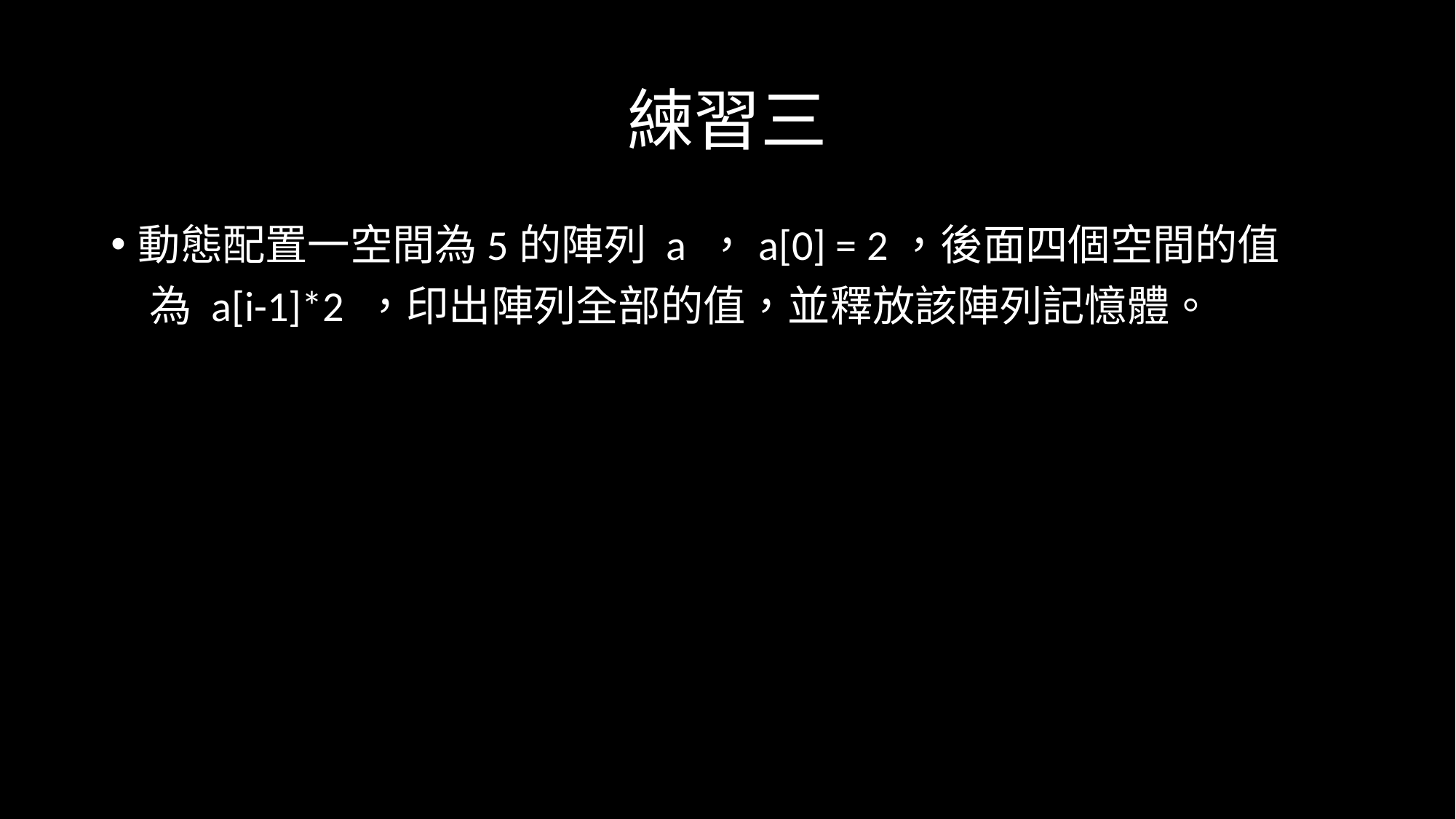

# 練習三
動態配置一空間為5的陣列 a ，a[0] = 2，後面四個空間的值
   為 a[i-1]*2 ，印出陣列全部的值，並釋放該陣列記憶體。